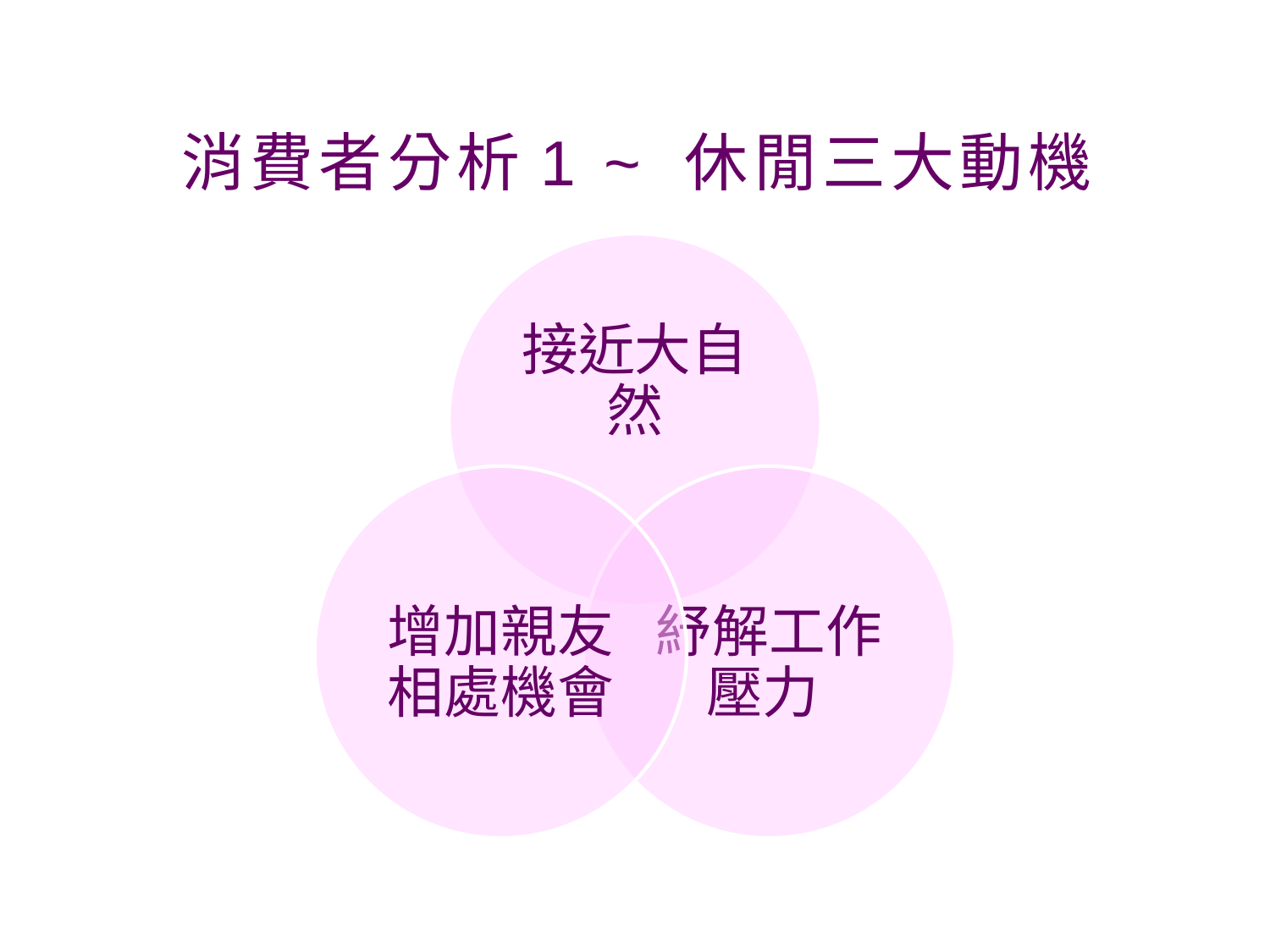

# 消費者分析1 ~ 休閒三大動機
接近大自然
紓解工作壓力
增加親友相處機會